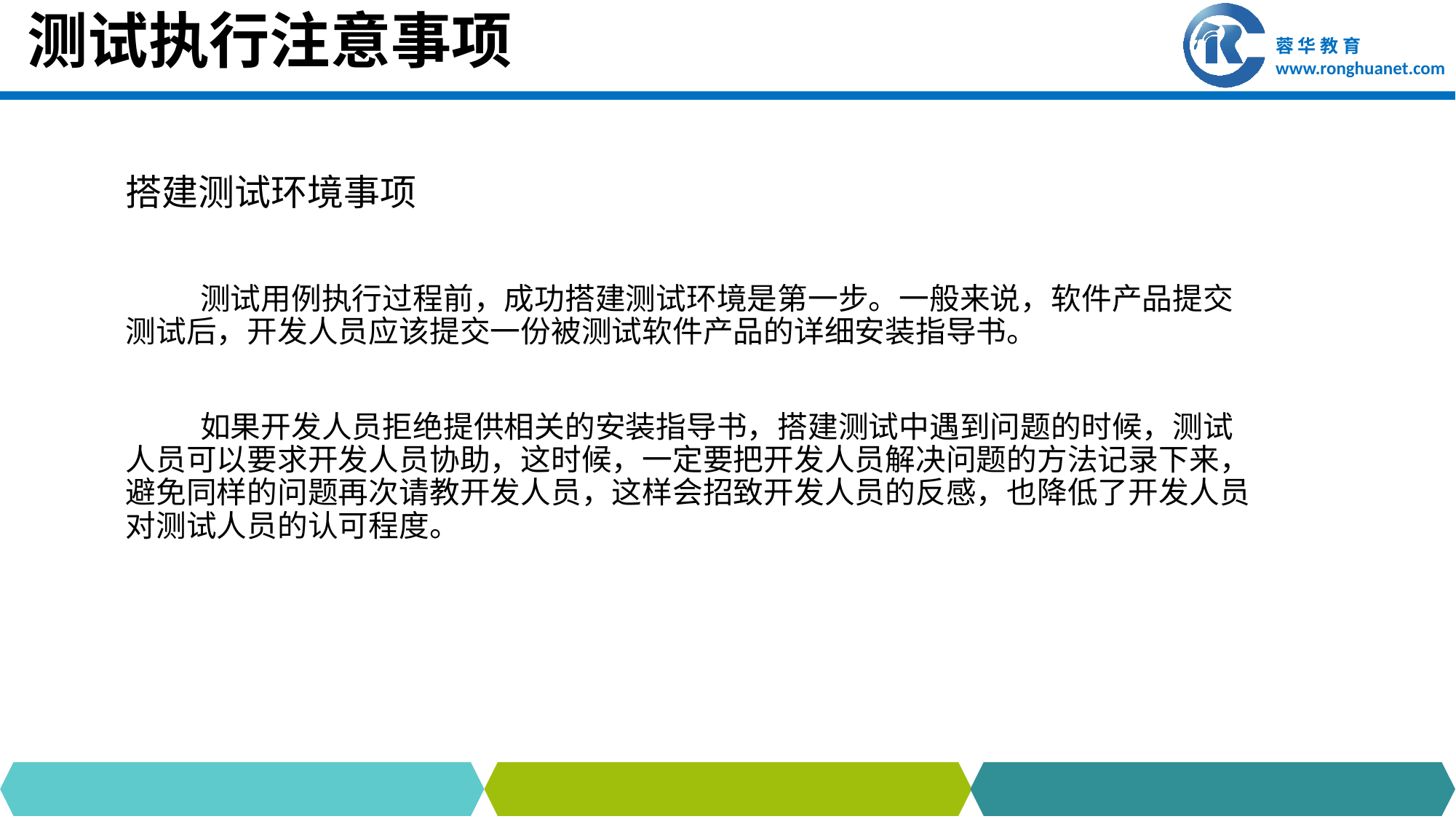

# 测试执行注意事项
搭建测试环境事项

          测试用例执行过程前，成功搭建测试环境是第一步。一般来说，软件产品提交测试后，开发人员应该提交一份被测试软件产品的详细安装指导书。

          如果开发人员拒绝提供相关的安装指导书，搭建测试中遇到问题的时候，测试人员可以要求开发人员协助，这时候，一定要把开发人员解决问题的方法记录下来，避免同样的问题再次请教开发人员，这样会招致开发人员的反感，也降低了开发人员对测试人员的认可程度。